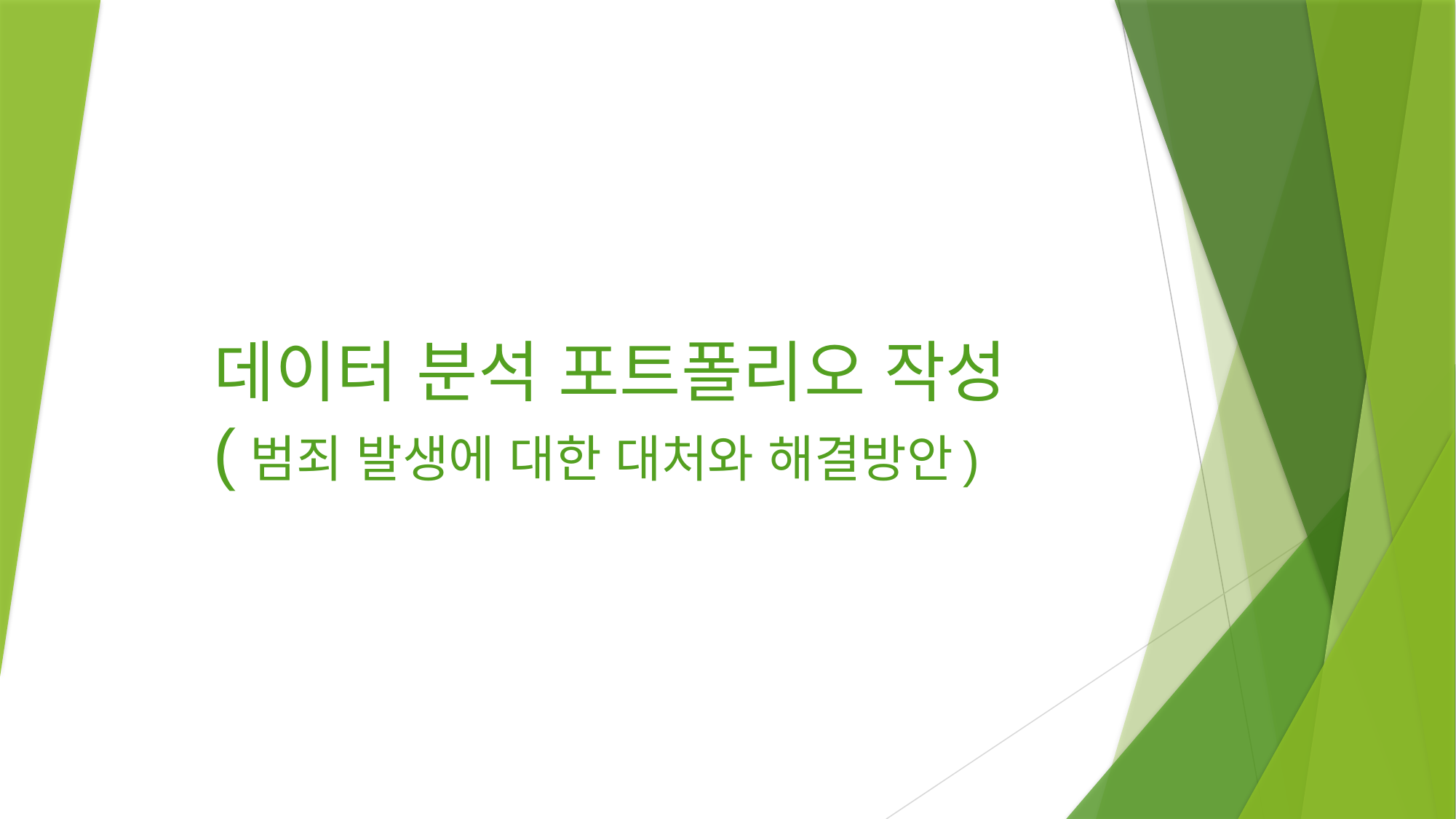

# 데이터 분석 포트폴리오 작성 (범죄 발생에 대한 대처와 해결방안)